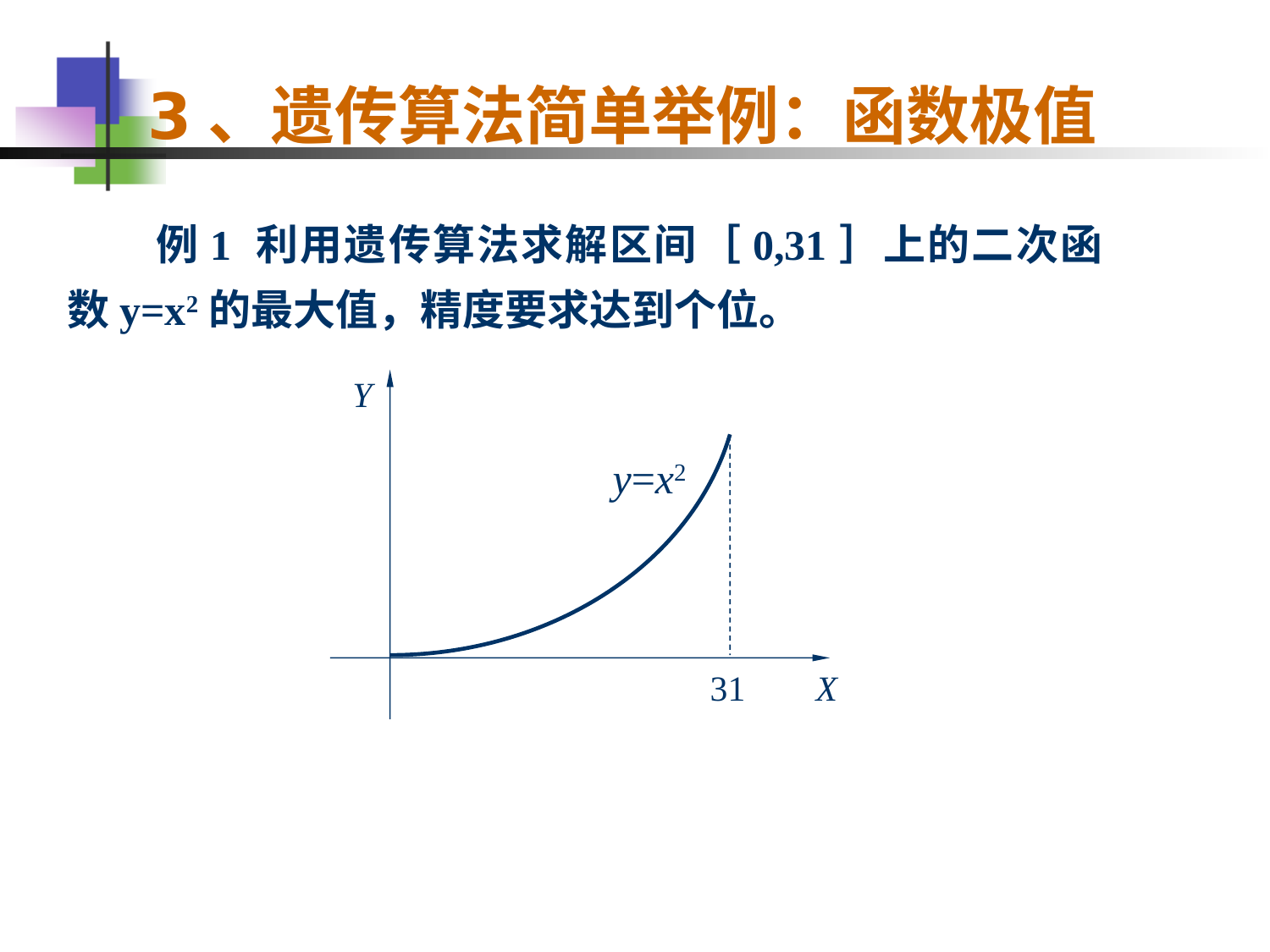

3、遗传算法简单举例：函数极值
　　例1 利用遗传算法求解区间［0,31］上的二次函数y=x2的最大值，精度要求达到个位。

Y

y=x2

  31        X